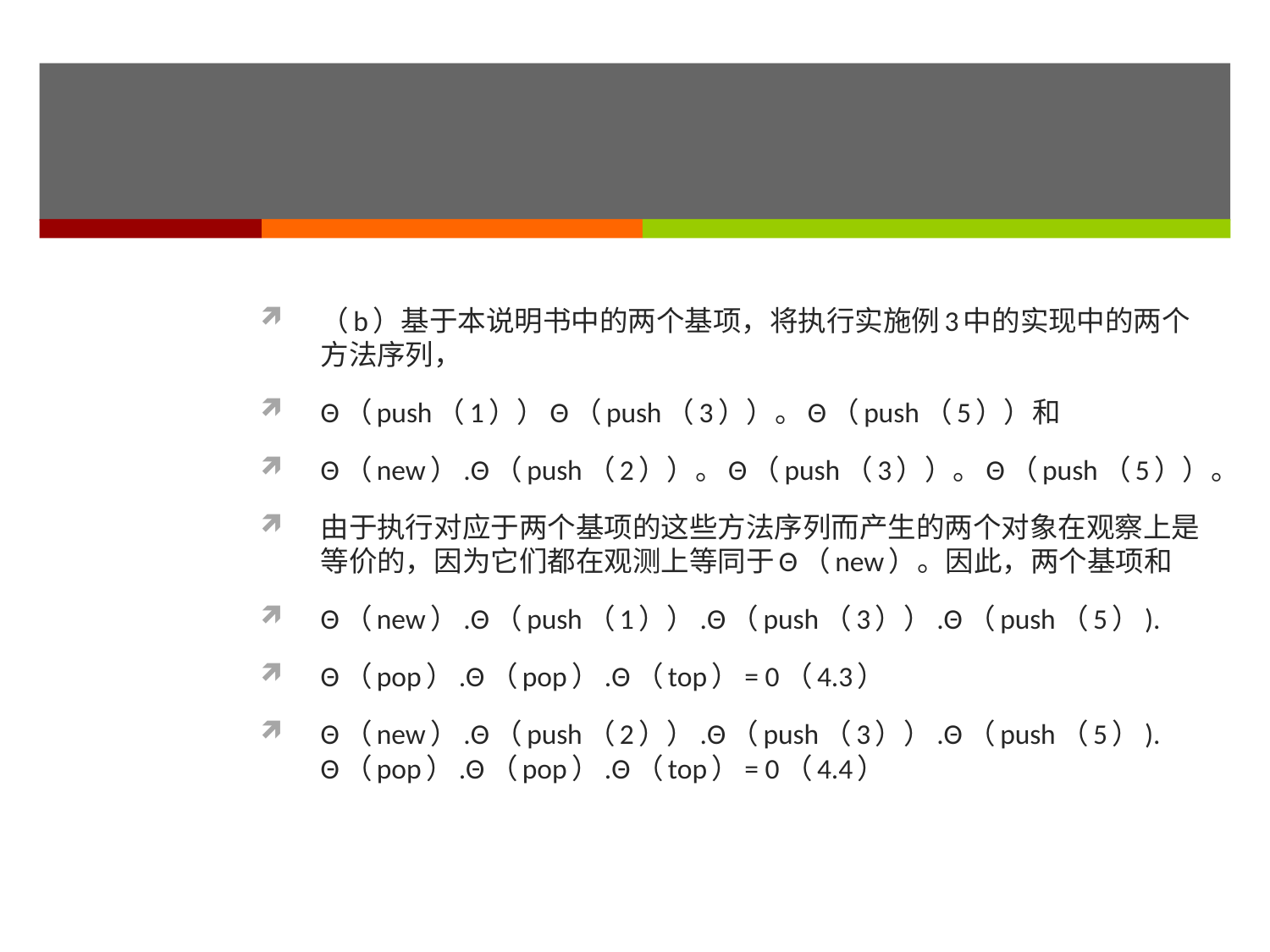

#
（b）基于本说明书中的两个基项，将执行实施例3中的实现中的两个方法序列，
Θ（push（1））Θ（push（3））。Θ（push（5））和
Θ（new）.Θ（push（2））。Θ（push（3））。Θ（push（5））。
由于执行对应于两个基项的这些方法序列而产生的两个对象在观察上是等价的，因为它们都在观测上等同于Θ（new）。因此，两个基项和
Θ（new）.Θ（push（1））.Θ（push（3））.Θ（push（5）).
Θ（pop）.Θ（pop）.Θ（top）= 0（4.3）
Θ（new）.Θ（push（2））.Θ（push（3））.Θ（push（5）). Θ（pop）.Θ（pop）.Θ（top）= 0（4.4）